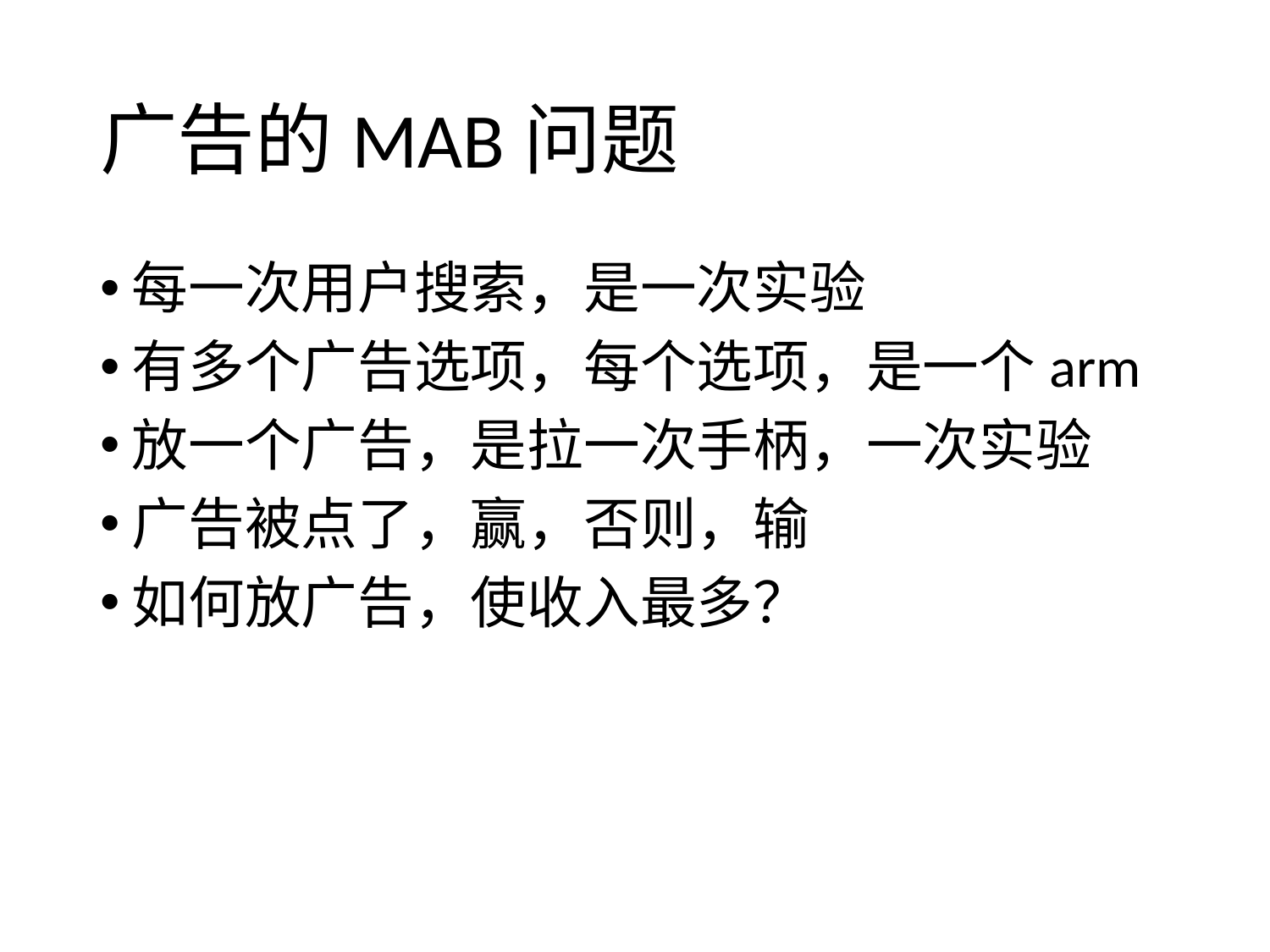

# 广告的MAB问题
每一次用户搜索，是一次实验
有多个广告选项，每个选项，是一个arm
放一个广告，是拉一次手柄，一次实验
广告被点了，赢，否则，输
如何放广告，使收入最多？